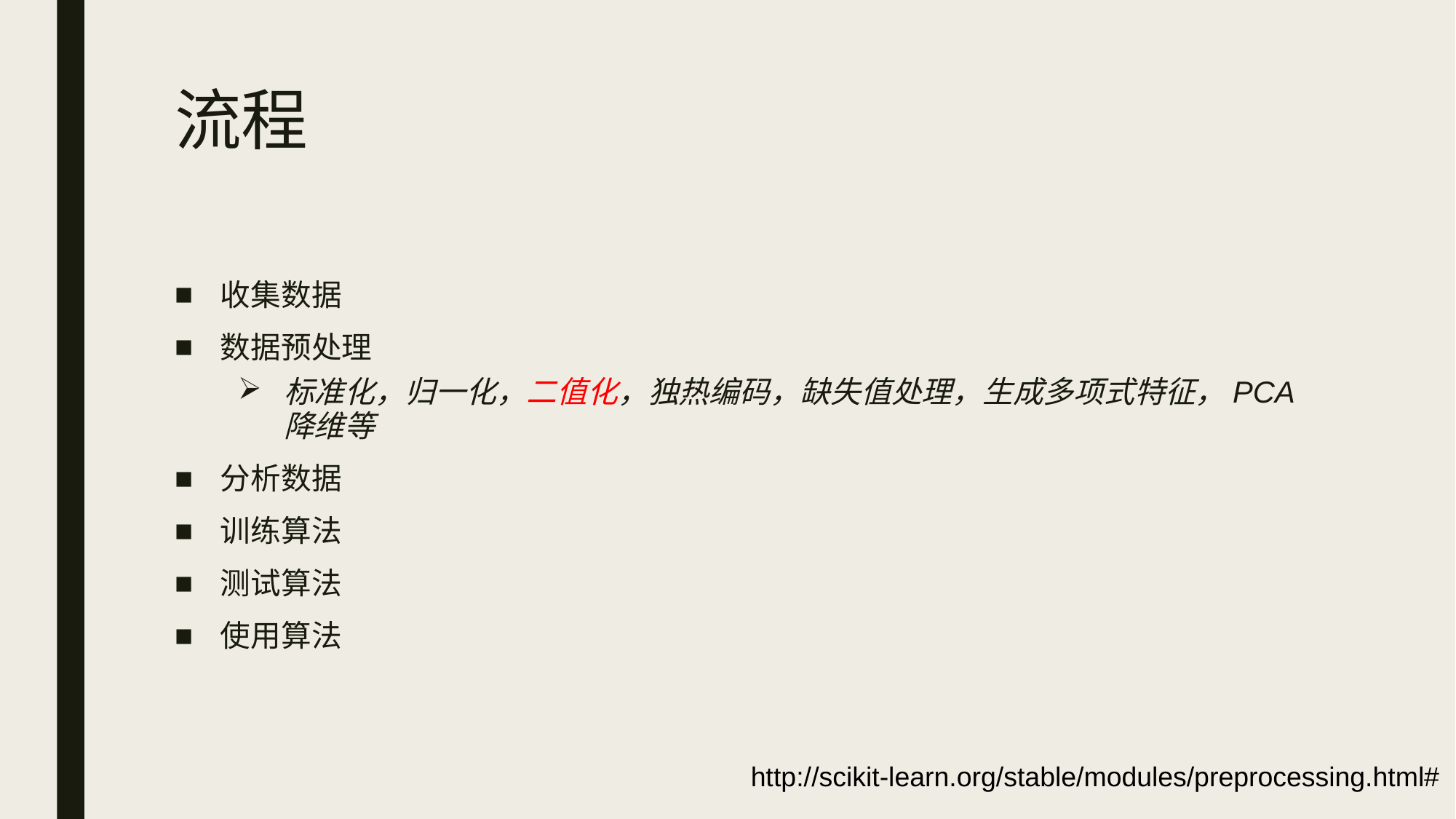

# 流程
收集数据
数据预处理
标准化，归一化，二值化，独热编码，缺失值处理，生成多项式特征，PCA降维等
分析数据
训练算法
测试算法
使用算法

http://scikit-learn.org/stable/modules/preprocessing.html#